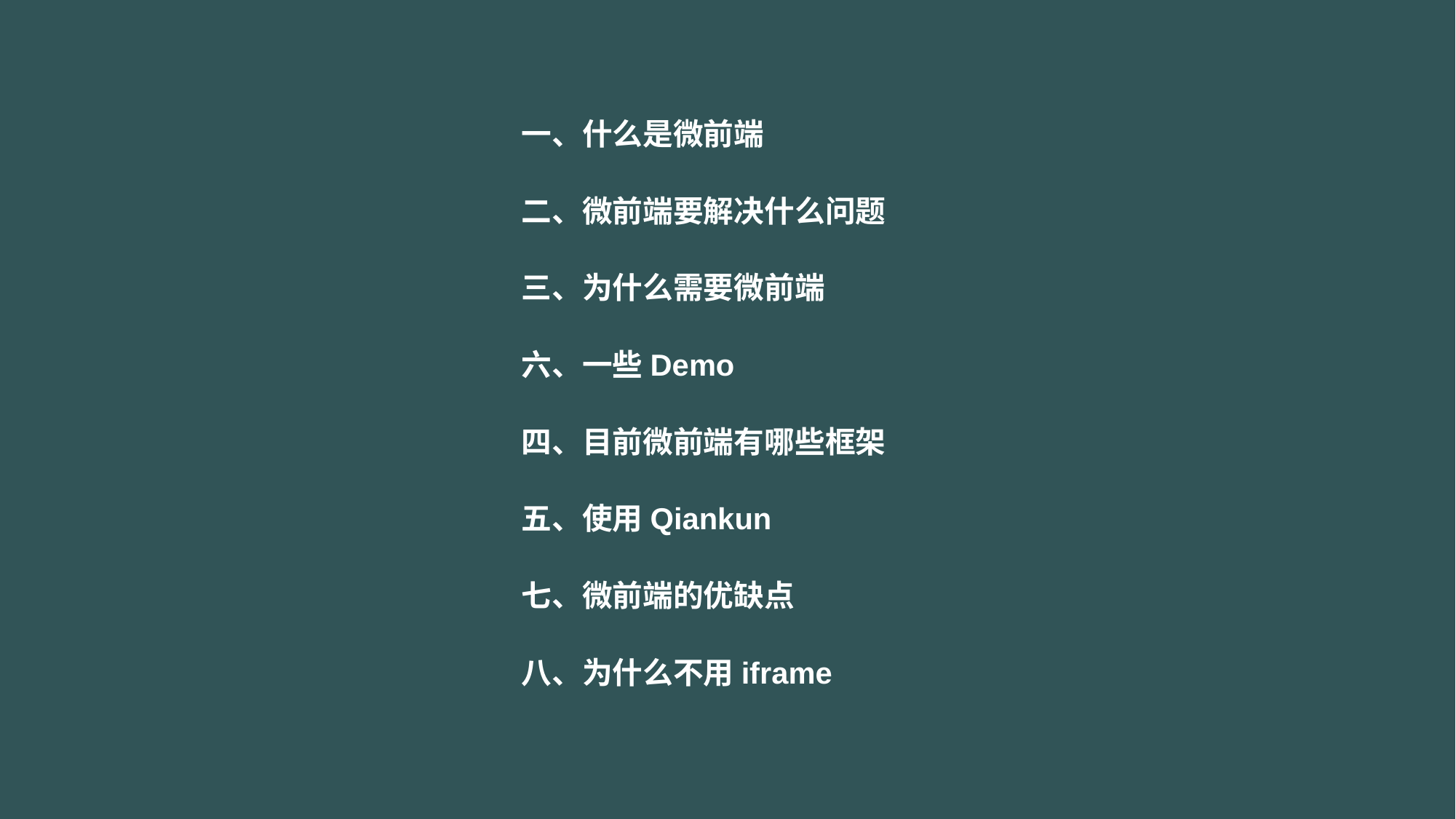

一、什么是微前端
二、微前端要解决什么问题
三、为什么需要微前端
六、一些Demo
四、目前微前端有哪些框架
五、使用Qiankun
七、微前端的优缺点
八、为什么不用iframe